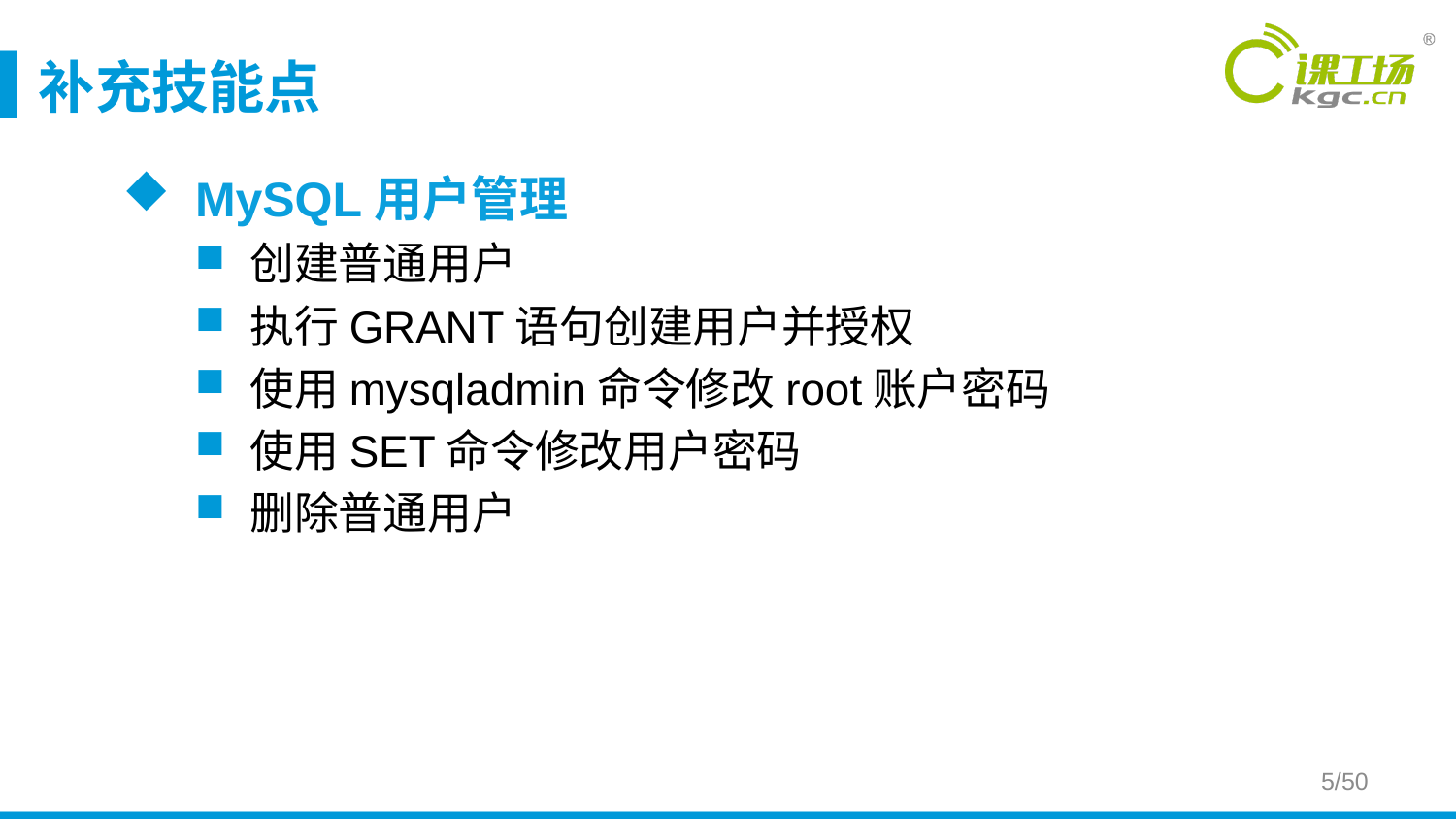

# 补充技能点
MySQL用户管理
创建普通用户
执行GRANT语句创建用户并授权
使用mysqladmin命令修改root账户密码
使用SET命令修改用户密码
删除普通用户
5/50